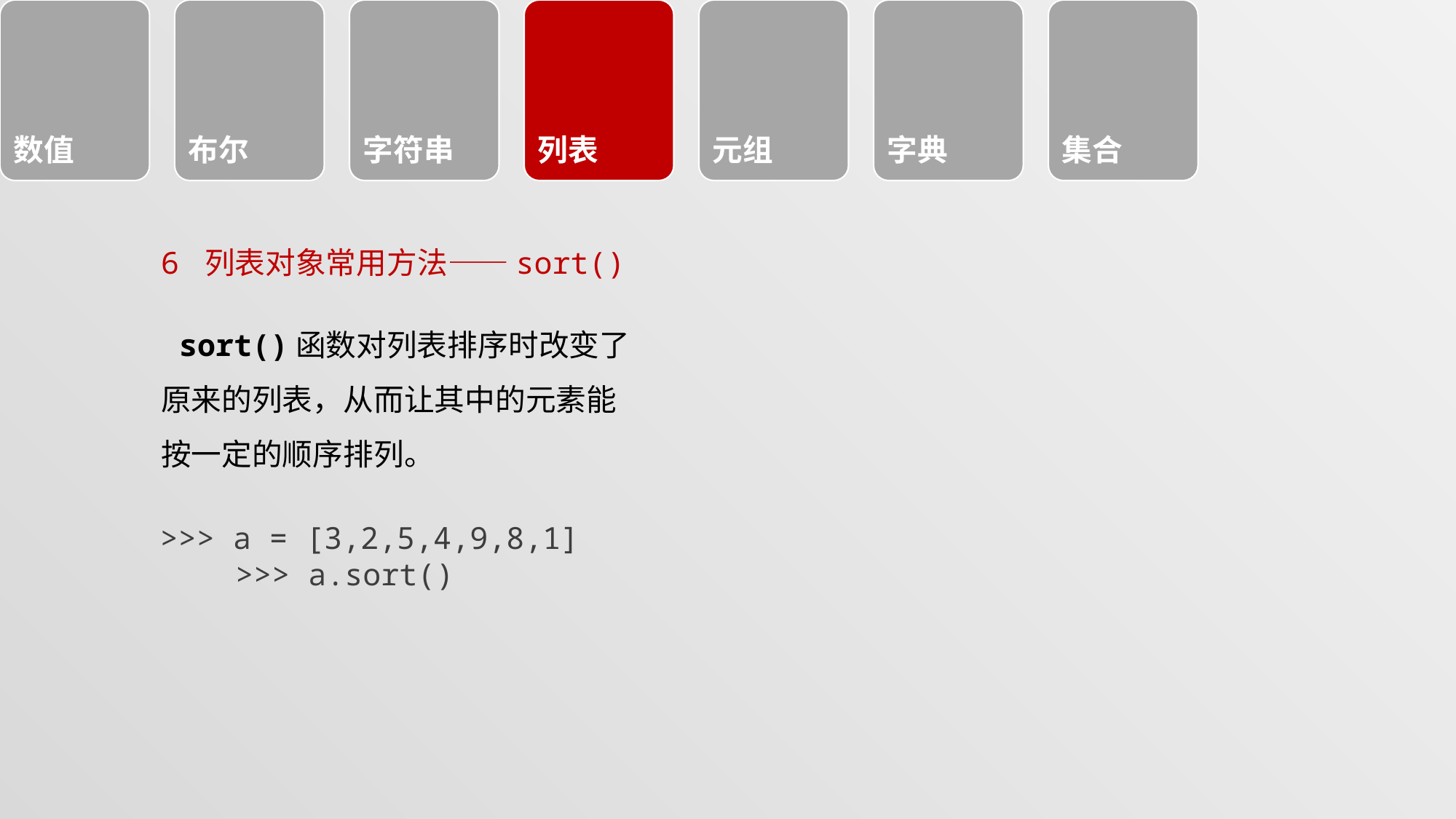

#
6 列表对象常用方法——sort()
 sort()函数对列表排序时改变了原来的列表，从而让其中的元素能按一定的顺序排列。

>>> a = [3,2,5,4,9,8,1]
>>> a.sort()